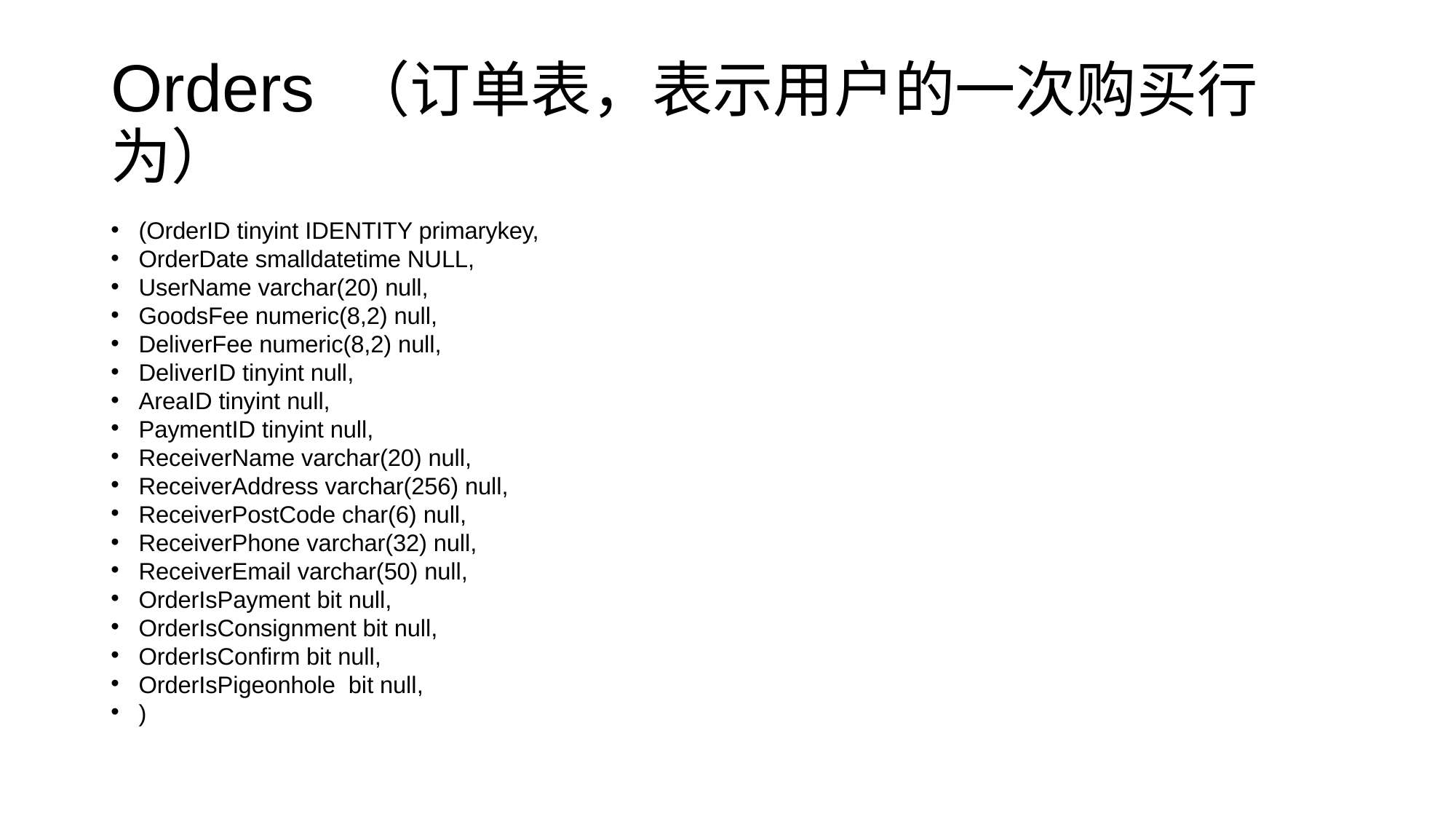

# Orders （订单表，表示用户的一次购买行为）
(OrderID tinyint IDENTITY primarykey,
OrderDate smalldatetime NULL,
UserName varchar(20) null,
GoodsFee numeric(8,2) null,
DeliverFee numeric(8,2) null,
DeliverID tinyint null,
AreaID tinyint null,
PaymentID tinyint null,
ReceiverName varchar(20) null,
ReceiverAddress varchar(256) null,
ReceiverPostCode char(6) null,
ReceiverPhone varchar(32) null,
ReceiverEmail varchar(50) null,
OrderIsPayment bit null,
OrderIsConsignment bit null,
OrderIsConfirm bit null,
OrderIsPigeonhole  bit null,
)